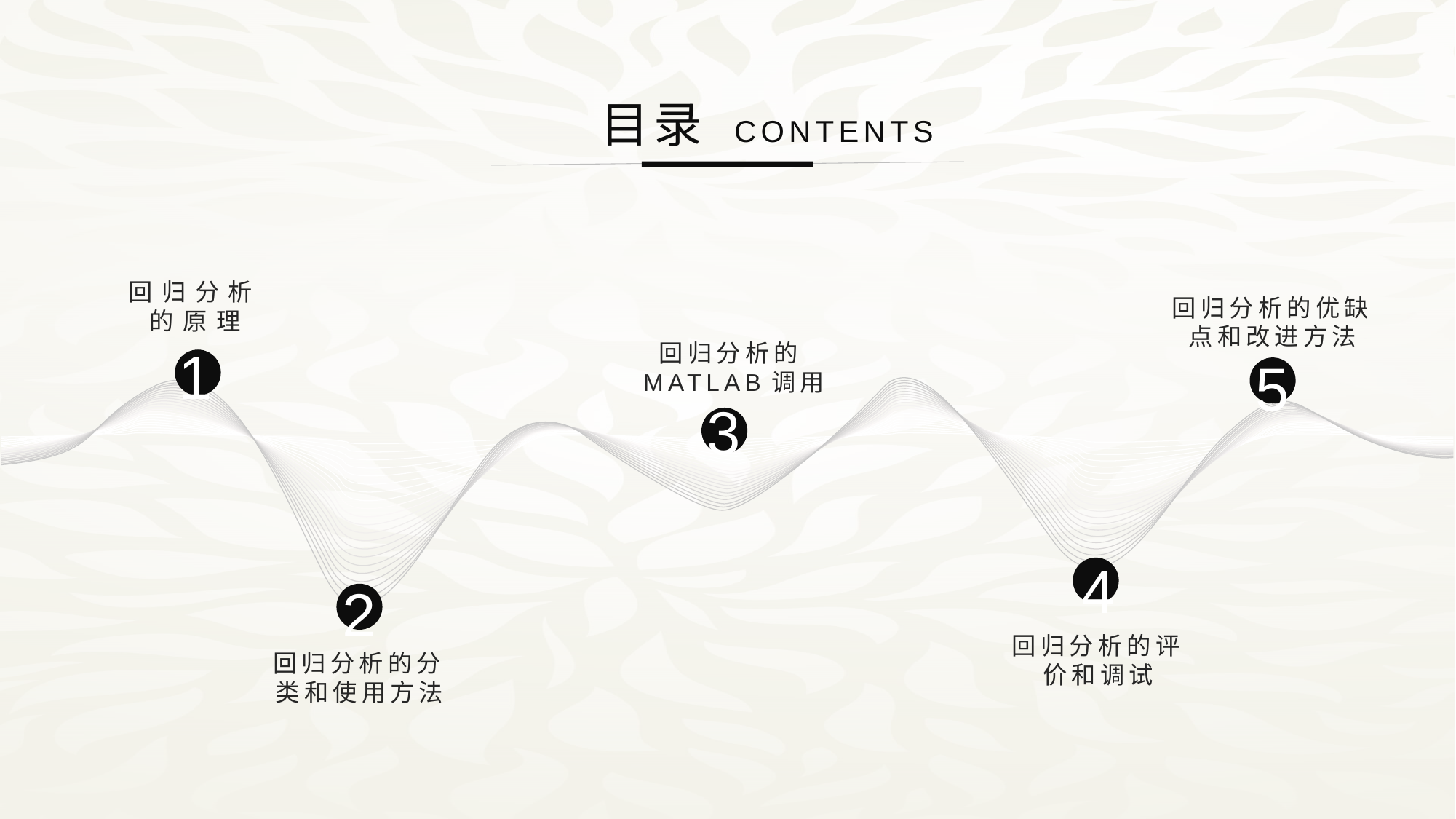

目录 CONTENTS

回归分析的原理
回归分析的优缺点和改进方法
1
回归分析的MATLAB调用
5

3

4

2

回归分析的评价和调试
回归分析的分类和使用方法